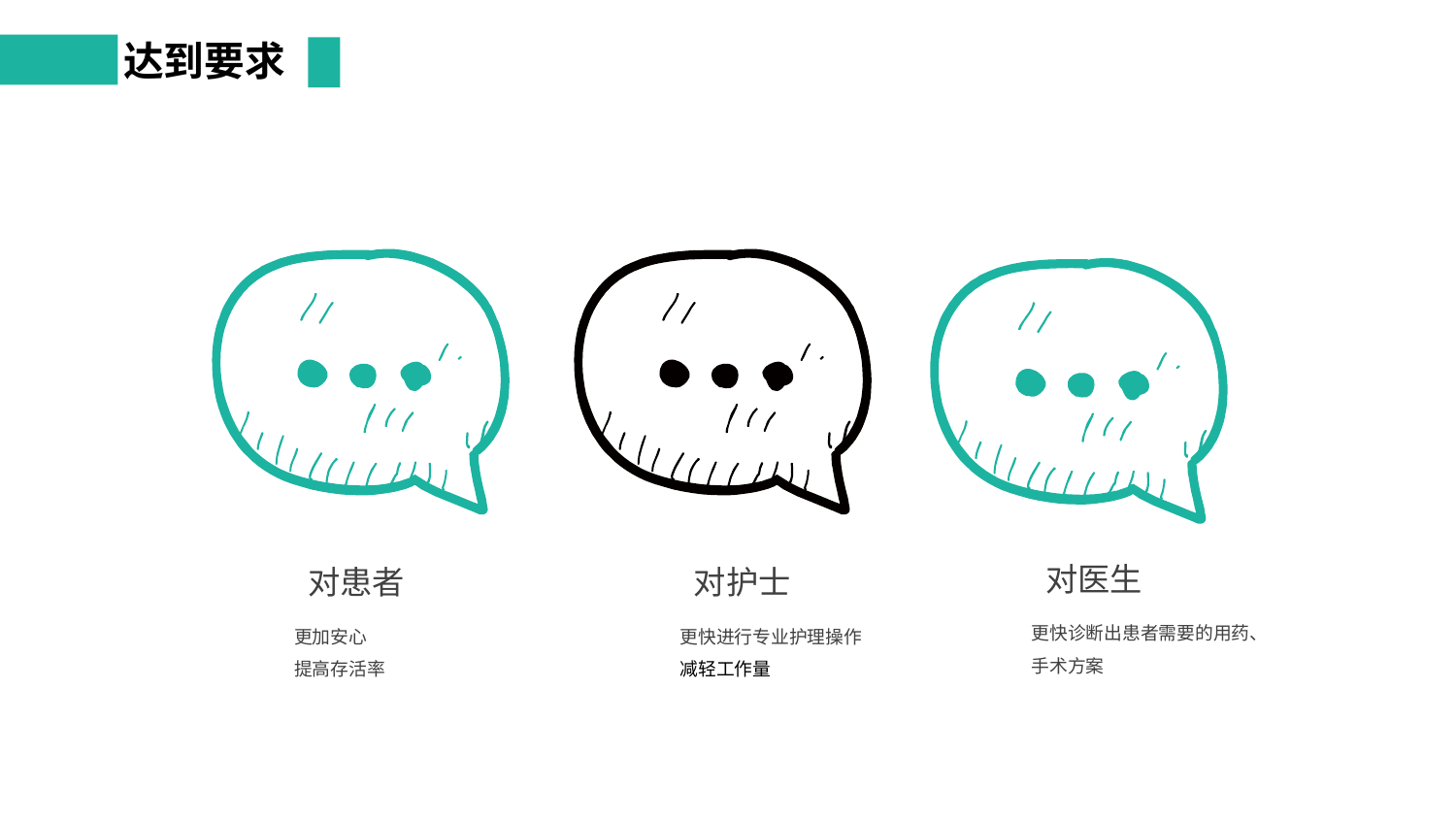

达到要求

对医生
对患者
对护士
更快诊断出患者需要的用药、手术方案
更加安心
提高存活率
更快进行专业护理操作
减轻工作量